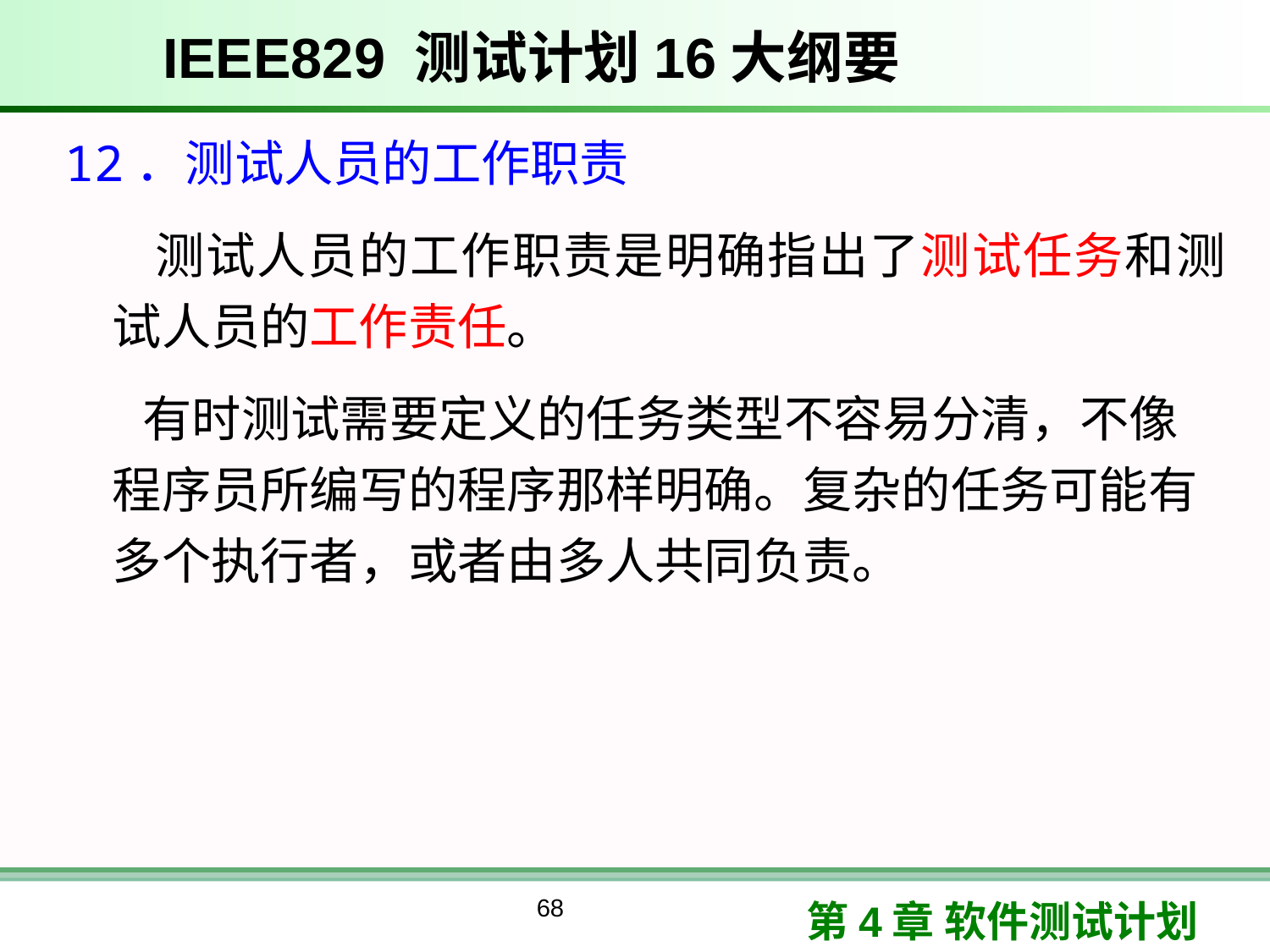

# IEEE829 测试计划16大纲要
12．测试人员的工作职责
      测试人员的工作职责是明确指出了测试任务和测试人员的工作责任。
      有时测试需要定义的任务类型不容易分清，不像程序员所编写的程序那样明确。复杂的任务可能有多个执行者，或者由多人共同负责。
68